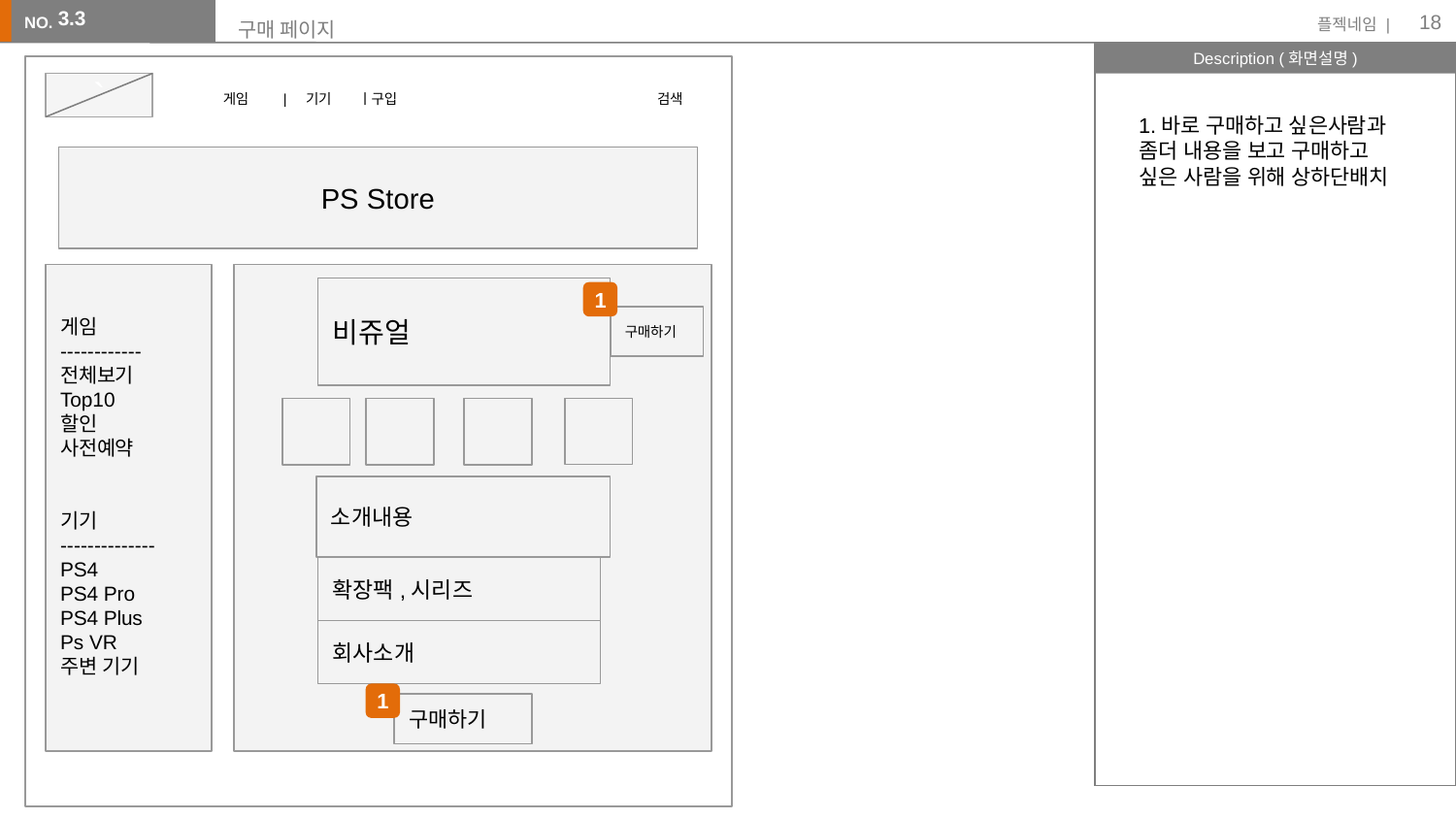

18
3.3
# 구매 페이지

`
검색
게임        |    기기       ㅣ구입
1.바로 구매하고 싶은사람과
좀더 내용을 보고 구매하고
싶은 사람을 위해 상하단배치
PS Store
게임
------------
전체보기
Top10
할인
사전예약

기기
--------------
PS4
PS4 Pro
PS4 Plus
Ps VR
주변 기기

비쥬얼
1
구매하기

소개내용
확장팩,시리즈
회사소개
1
구매하기